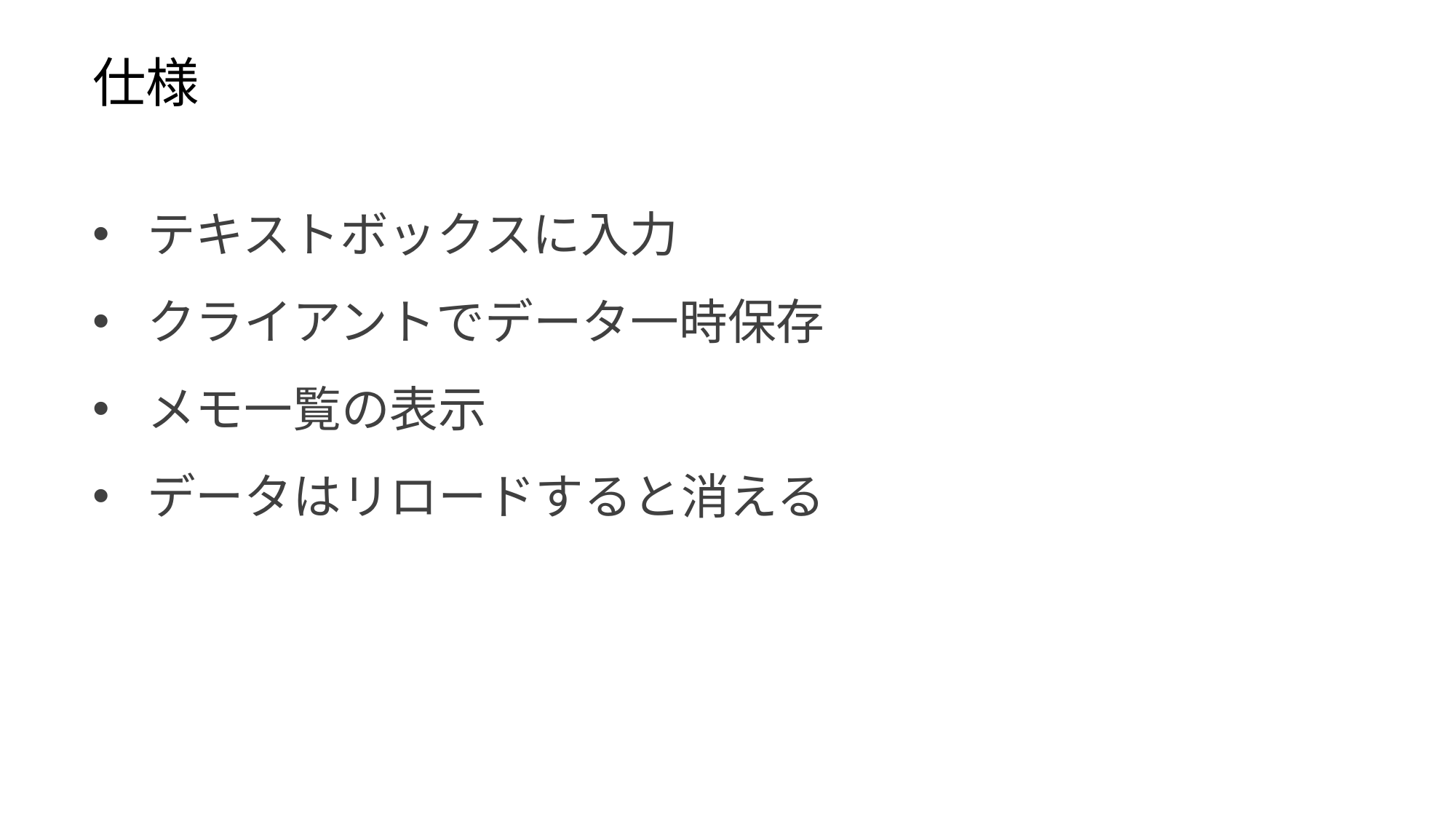

仕様
テキストボックスに入力
クライアントでデータ一時保存
メモ一覧の表示​
データはリロードすると消える